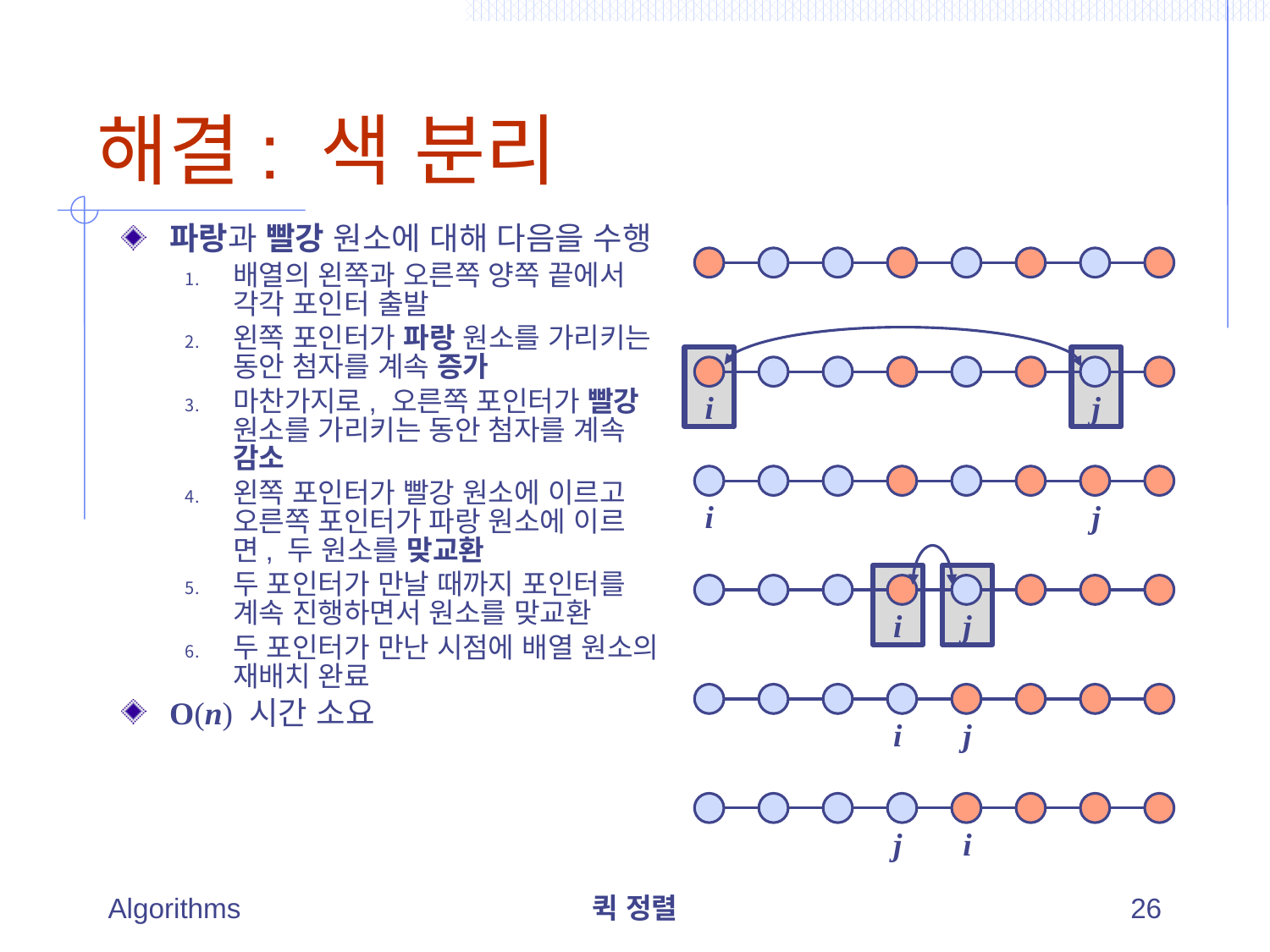

# 해결: 색 분리
파랑과 빨강 원소에 대해 다음을 수행
배열의 왼쪽과 오른쪽 양쪽 끝에서 각각 포인터 출발
왼쪽 포인터가 파랑 원소를 가리키는 동안 첨자를 계속 증가
마찬가지로, 오른쪽 포인터가 빨강 원소를 가리키는 동안 첨자를 계속 감소
왼쪽 포인터가 빨강 원소에 이르고 오른쪽 포인터가 파랑 원소에 이르면, 두 원소를 맞교환
두 포인터가 만날 때까지 포인터를 계속 진행하면서 원소를 맞교환
두 포인터가 만난 시점에 배열 원소의 재배치 완료
O(n) 시간 소요

i
j

i
j

i
j

i
j

j
i
Algorithms
퀵 정렬
26